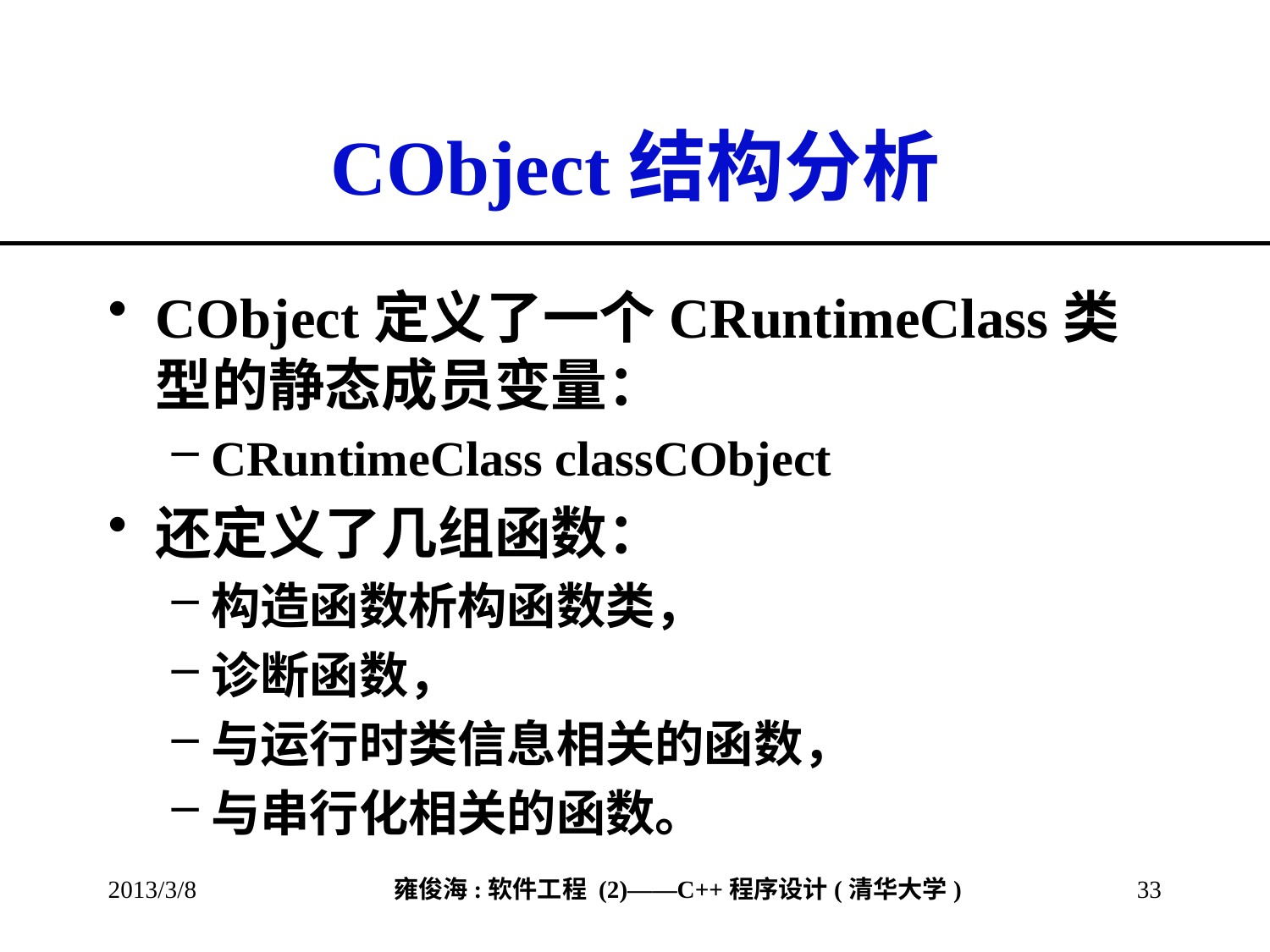

# CObject结构分析
CObject定义了一个CRuntimeClass类型的静态成员变量：
CRuntimeClass classCObject
还定义了几组函数：
构造函数析构函数类，
诊断函数，
与运行时类信息相关的函数，
与串行化相关的函数。
2013/3/8
33